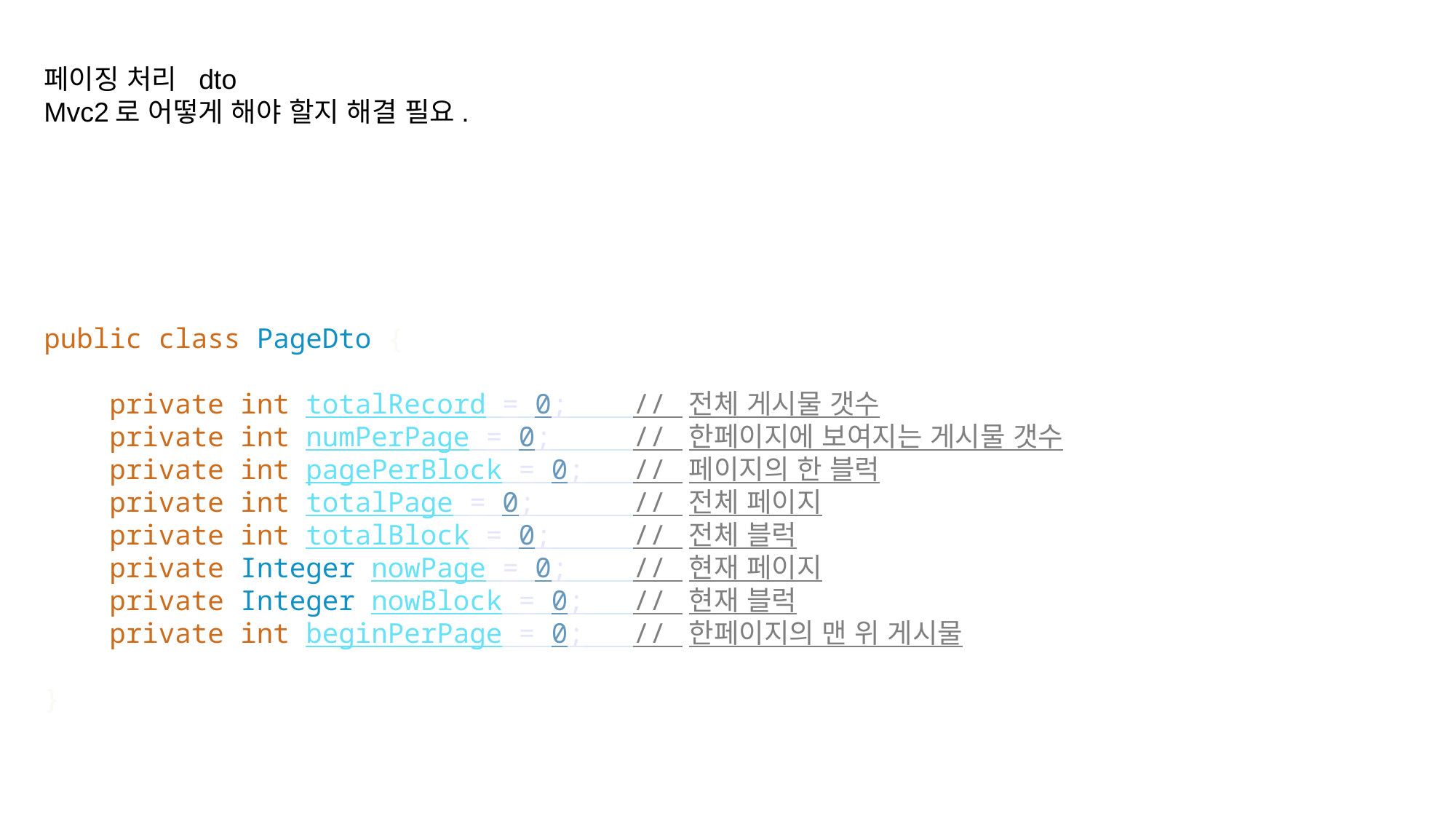

페이징 처리  dto
Mvc2로 어떻게 해야 할지 해결 필요.
public class PageDto {

    private int totalRecord = 0;    // 전체 게시물 갯수
    private int numPerPage = 0;     // 한페이지에 보여지는 게시물 갯수
    private int pagePerBlock = 0;   // 페이지의 한 블럭
    private int totalPage = 0;      // 전체 페이지
    private int totalBlock = 0;     // 전체 블럭
    private Integer nowPage = 0;    // 현재 페이지
    private Integer nowBlock = 0;   // 현재 블럭
    private int beginPerPage = 0;   // 한페이지의 맨 위 게시물

}